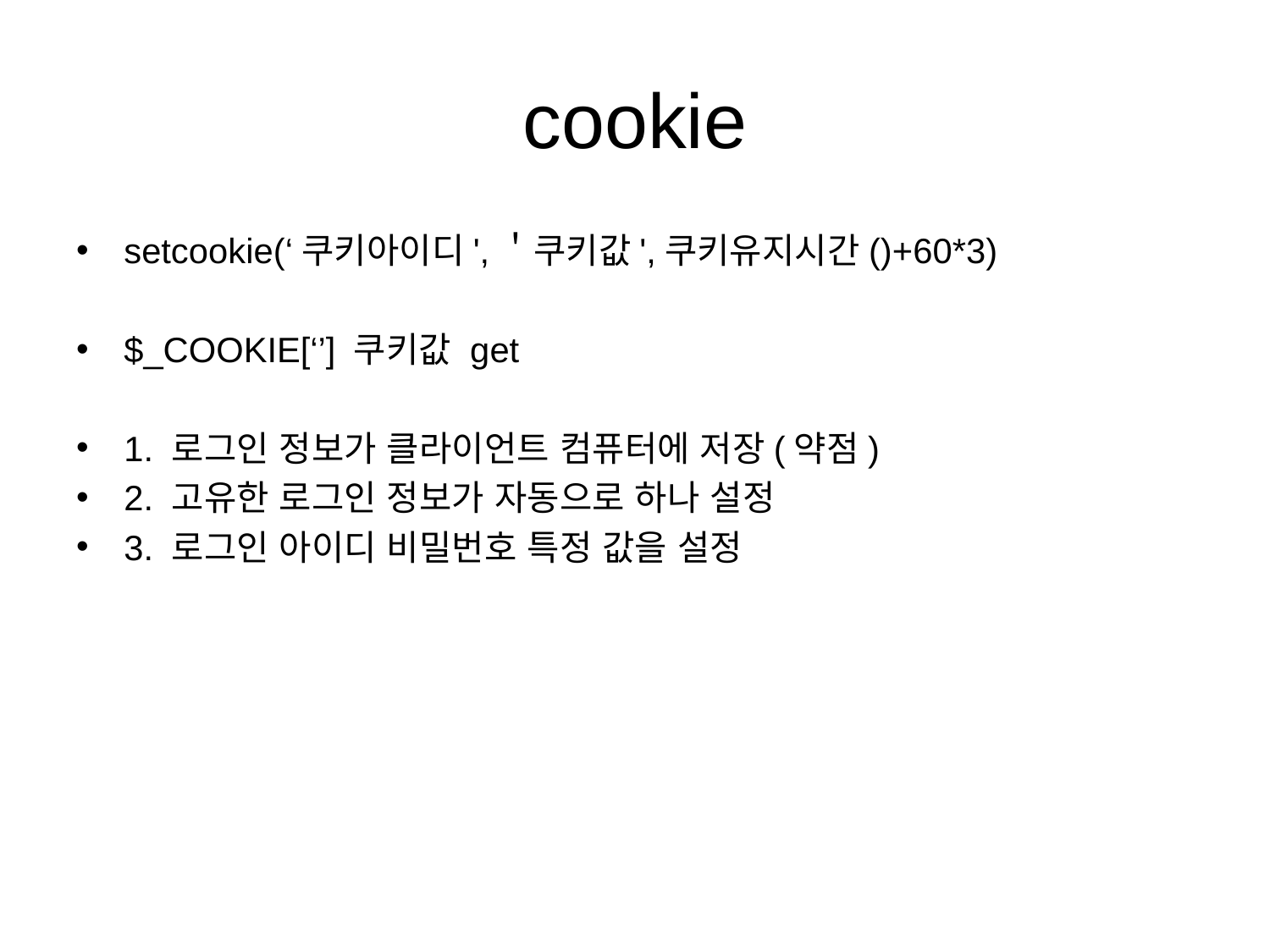

# cookie
setcookie(‘쿠키아이디',＇쿠키값',쿠키유지시간()+60*3)

$_COOKIE[‘’] 쿠키값 get

1. 로그인 정보가 클라이언트 컴퓨터에 저장(약점)
2. 고유한 로그인 정보가 자동으로 하나 설정
3. 로그인 아이디 비밀번호 특정 값을 설정